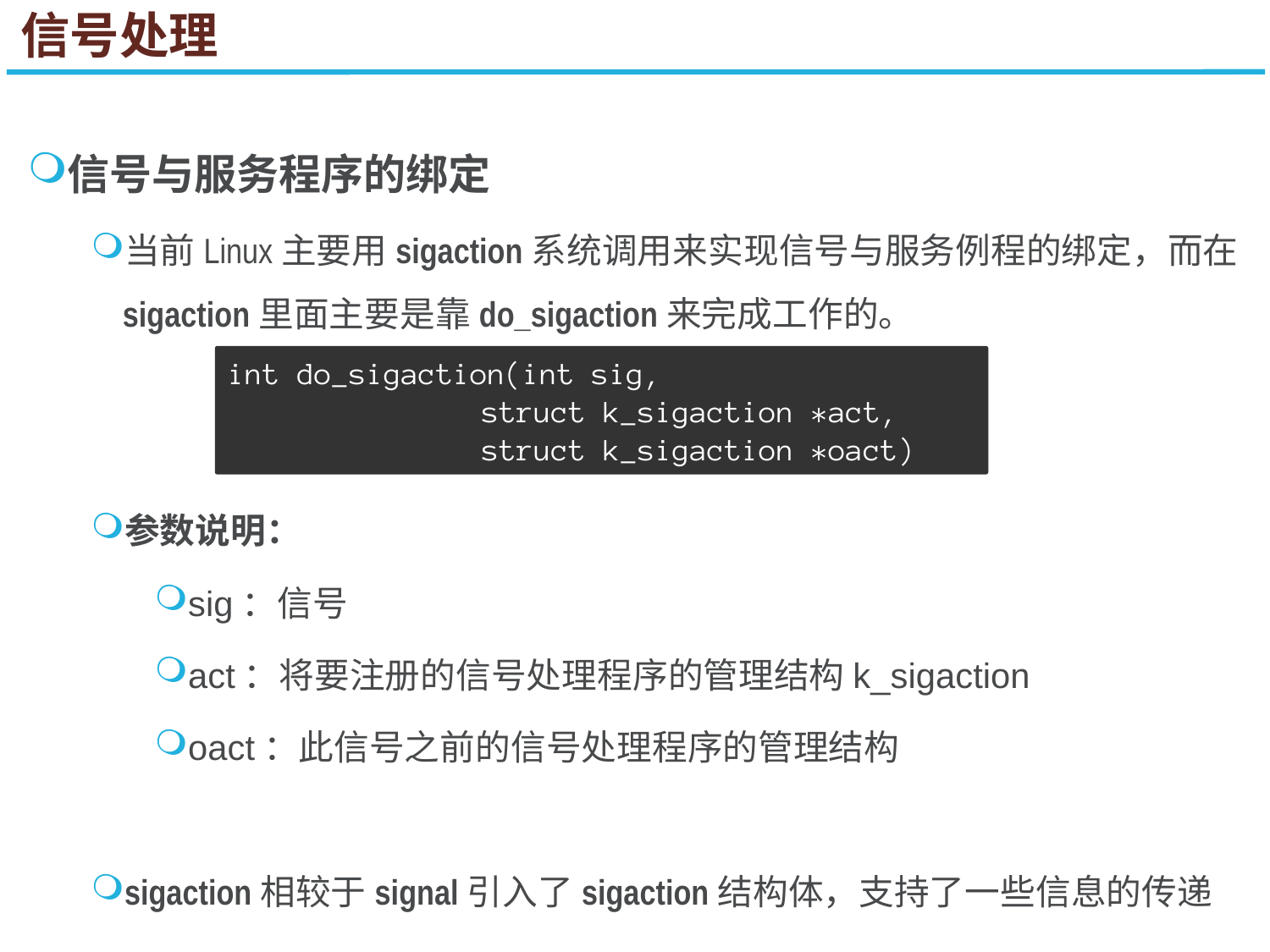

信号处理
信号与服务程序的绑定
当前Linux主要用sigaction系统调用来实现信号与服务例程的绑定，而在sigaction里面主要是靠do_sigaction来完成工作的。

参数说明：
sig：信号
act：将要注册的信号处理程序的管理结构k_sigaction
oact：此信号之前的信号处理程序的管理结构

sigaction相较于signal引入了sigaction结构体，支持了一些信息的传递
int do_sigaction(int sig,
		struct k_sigaction *act,
		struct k_sigaction *oact)